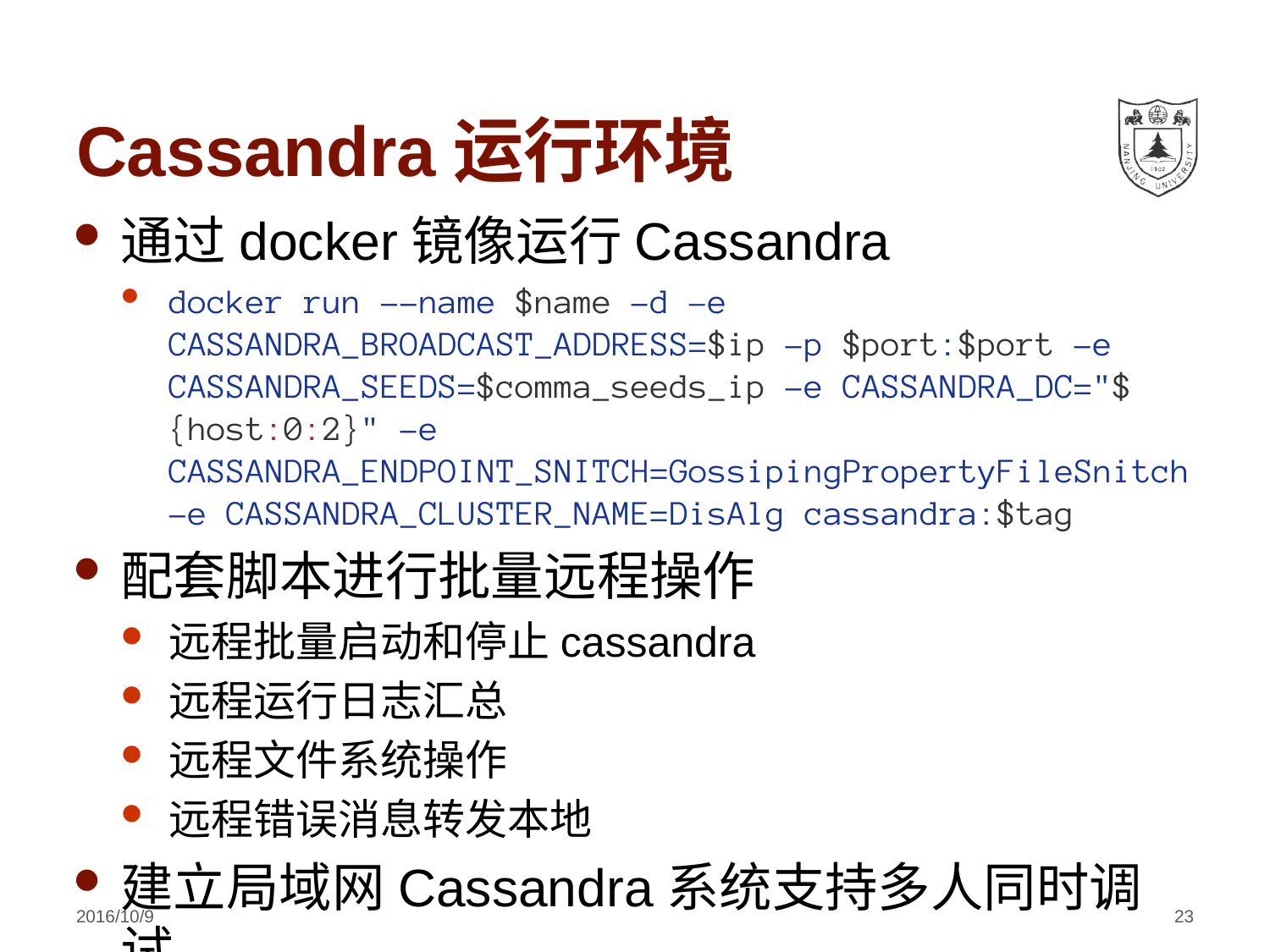

# Cassandra运行环境
通过docker镜像运行Cassandra
docker run --name $name -d –e CASSANDRA_BROADCAST_ADDRESS=$ip -p $port:$port -e CASSANDRA_SEEDS=$comma_seeds_ip -e CASSANDRA_DC="${host:0:2}" -e CASSANDRA_ENDPOINT_SNITCH=GossipingPropertyFileSnitch -e CASSANDRA_CLUSTER_NAME=DisAlg cassandra:$tag
配套脚本进行批量远程操作
远程批量启动和停止cassandra
远程运行日志汇总
远程文件系统操作
远程错误消息转发本地
建立局域网Cassandra系统支持多人同时调试
2016/10/9
23